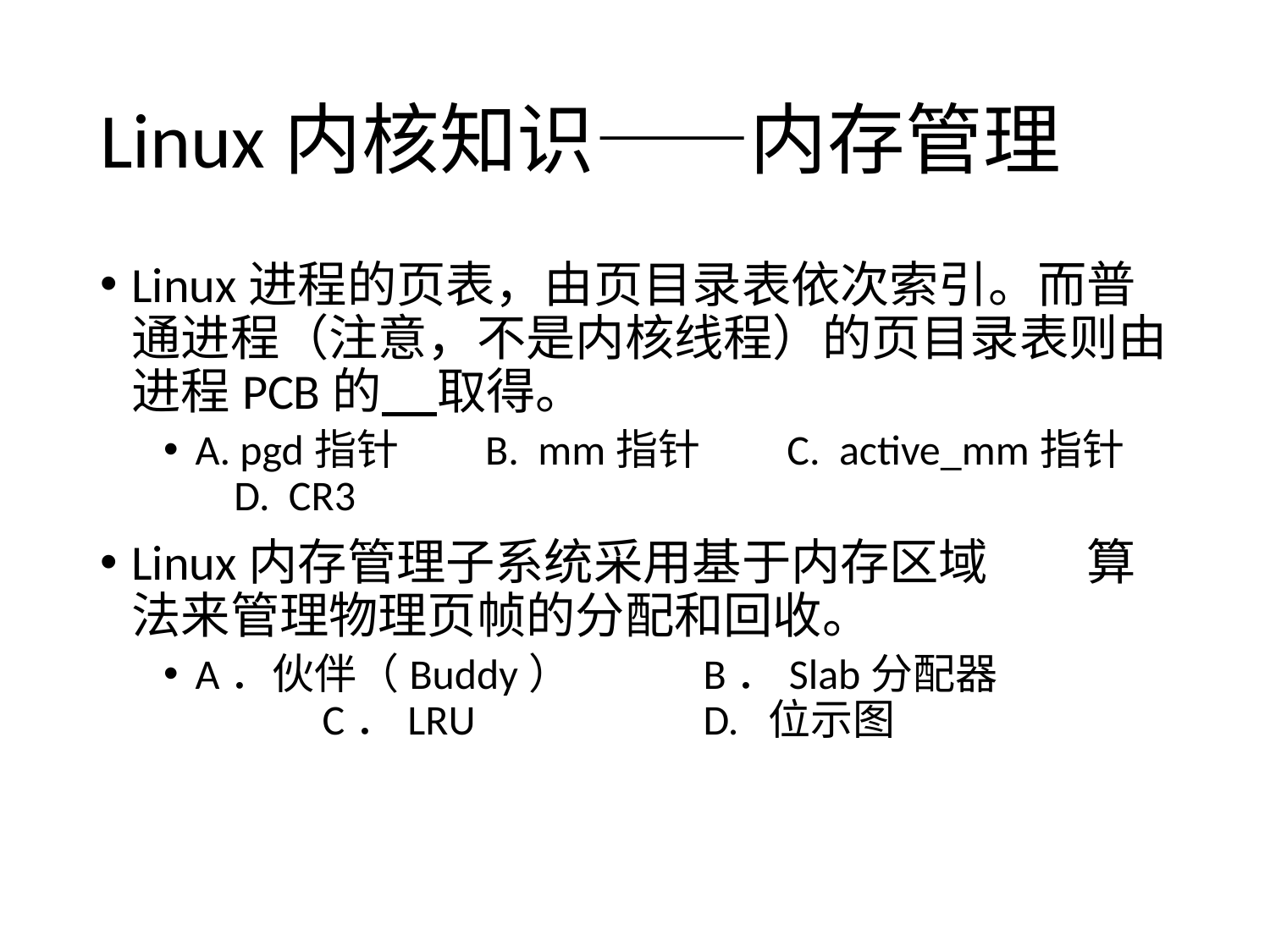

# Linux内核知识——内存管理
Linux进程的页表，由页目录表依次索引。而普通进程（注意，不是内核线程）的页目录表则由进程PCB的     取得。
A. pgd指针        B.  mm指针        C.  active_mm指针        D.  CR3
Linux内存管理子系统采用基于内存区域         算法来管理物理页帧的分配和回收。
A．伙伴（Buddy）		B．Slab分配器		C．LRU		D.  位示图